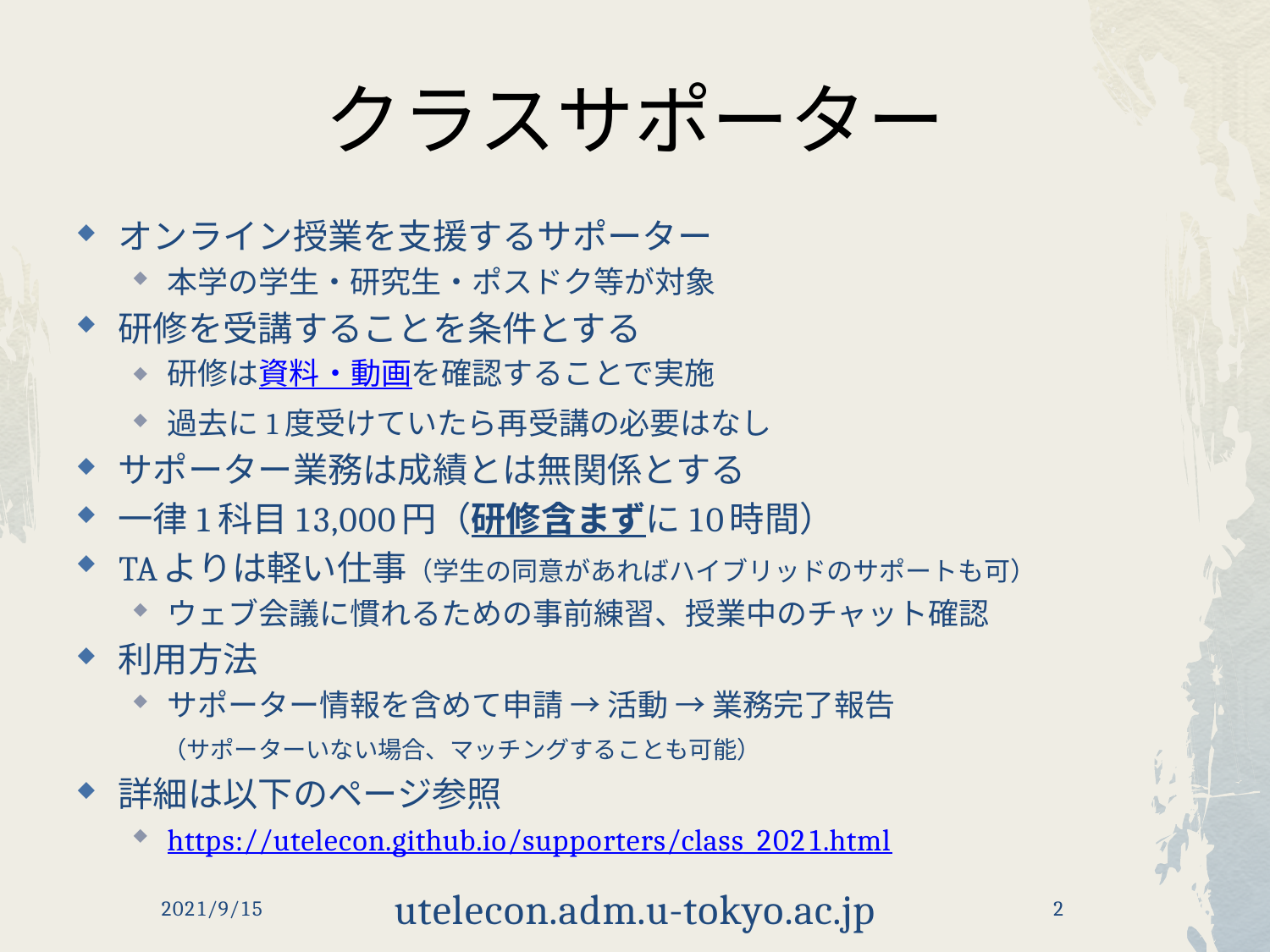

# クラスサポーター
オンライン授業を支援するサポーター
本学の学生・研究生・ポスドク等が対象
研修を受講することを条件とする
研修は資料・動画を確認することで実施
過去に1度受けていたら再受講の必要はなし
サポーター業務は成績とは無関係とする
一律1科目13,000円（研修含まずに10時間）
TAよりは軽い仕事（学生の同意があればハイブリッドのサポートも可）
ウェブ会議に慣れるための事前練習、授業中のチャット確認
利用方法
サポーター情報を含めて申請 → 活動 → 業務完了報告
　（サポーターいない場合、マッチングすることも可能）
詳細は以下のページ参照
https://utelecon.github.io/supporters/class_2021.html

2021/9/15
utelecon.adm.u-tokyo.ac.jp
2